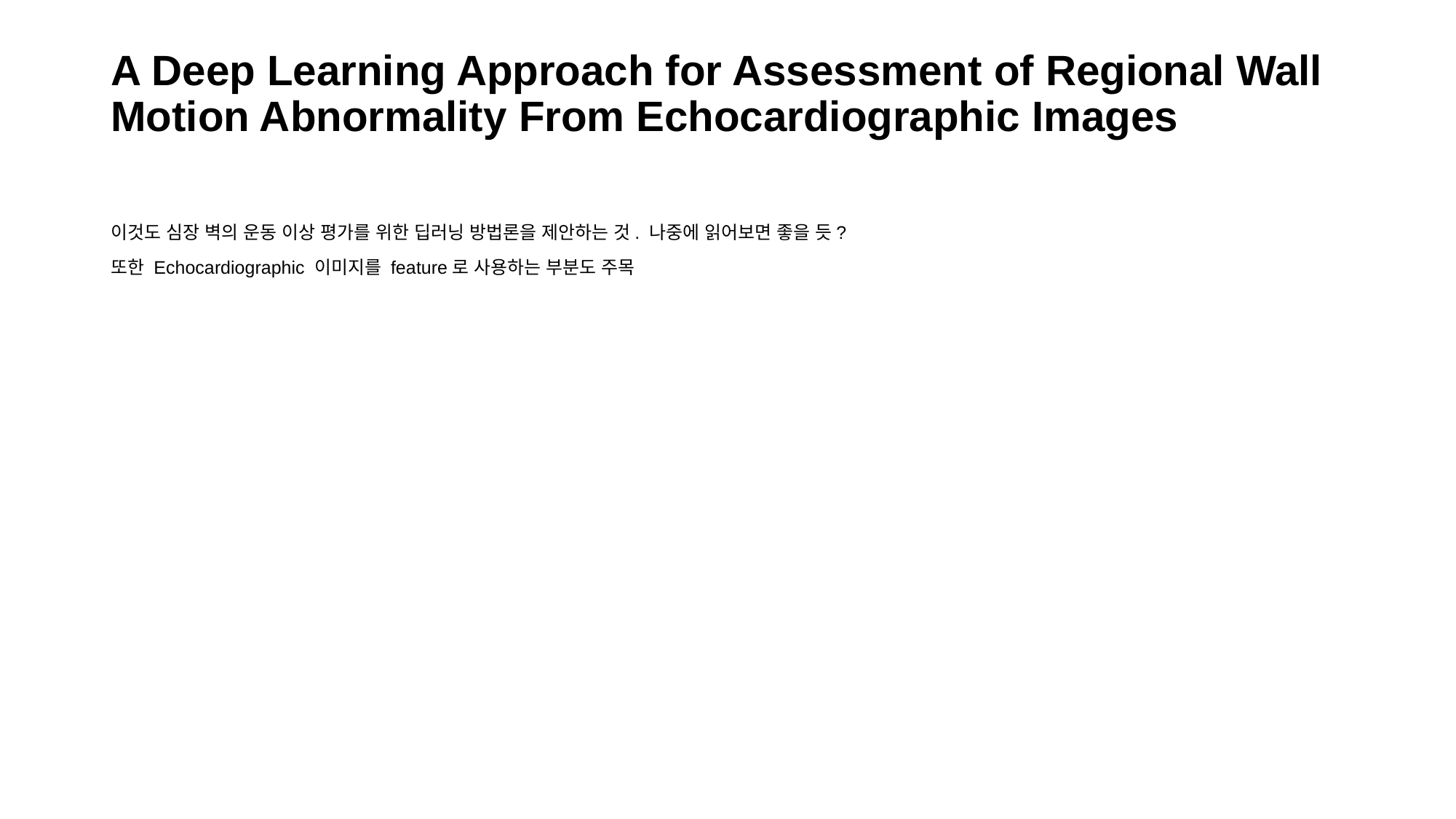

# A Deep Learning Approach for Assessment of Regional Wall Motion Abnormality From Echocardiographic Images
이것도 심장 벽의 운동 이상 평가를 위한 딥러닝 방법론을 제안하는 것. 나중에 읽어보면 좋을 듯?
또한 Echocardiographic 이미지를 feature로 사용하는 부분도 주목